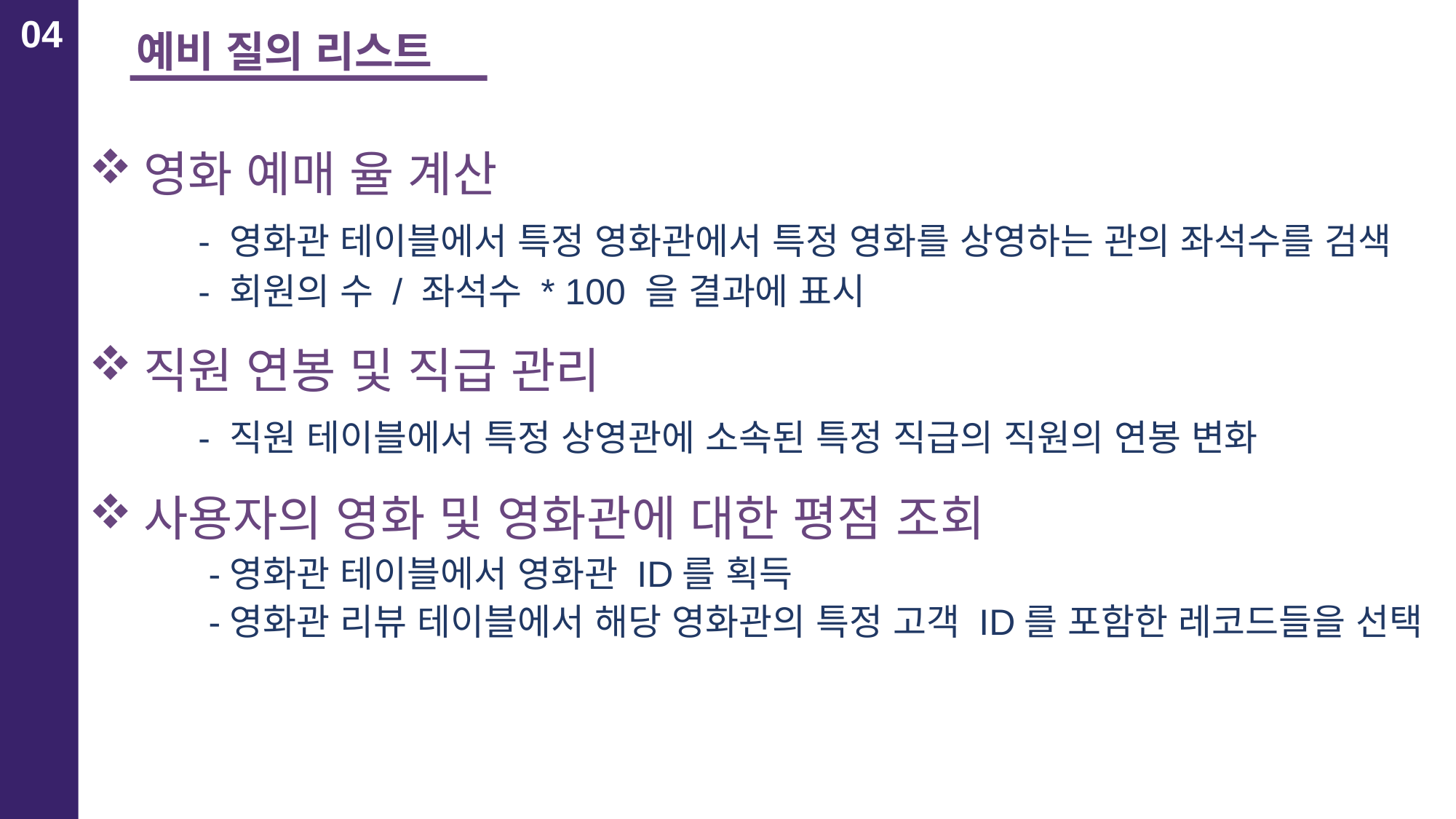

04
예비 질의 리스트

영화 예매 율 계산
	- 영화관 테이블에서 특정 영화관에서 특정 영화를 상영하는 관의 좌석수를 검색
	- 회원의 수 / 좌석수 * 100 을 결과에 표시

직원 연봉 및 직급 관리
	- 직원 테이블에서 특정 상영관에 소속된 특정 직급의 직원의 연봉 변화

사용자의 영화 및 영화관에 대한 평점 조회
   	 -영화관 테이블에서 영화관 ID를 획득
   	 -영화관 리뷰 테이블에서 해당 영화관의 특정 고객 ID를 포함한 레코드들을 선택